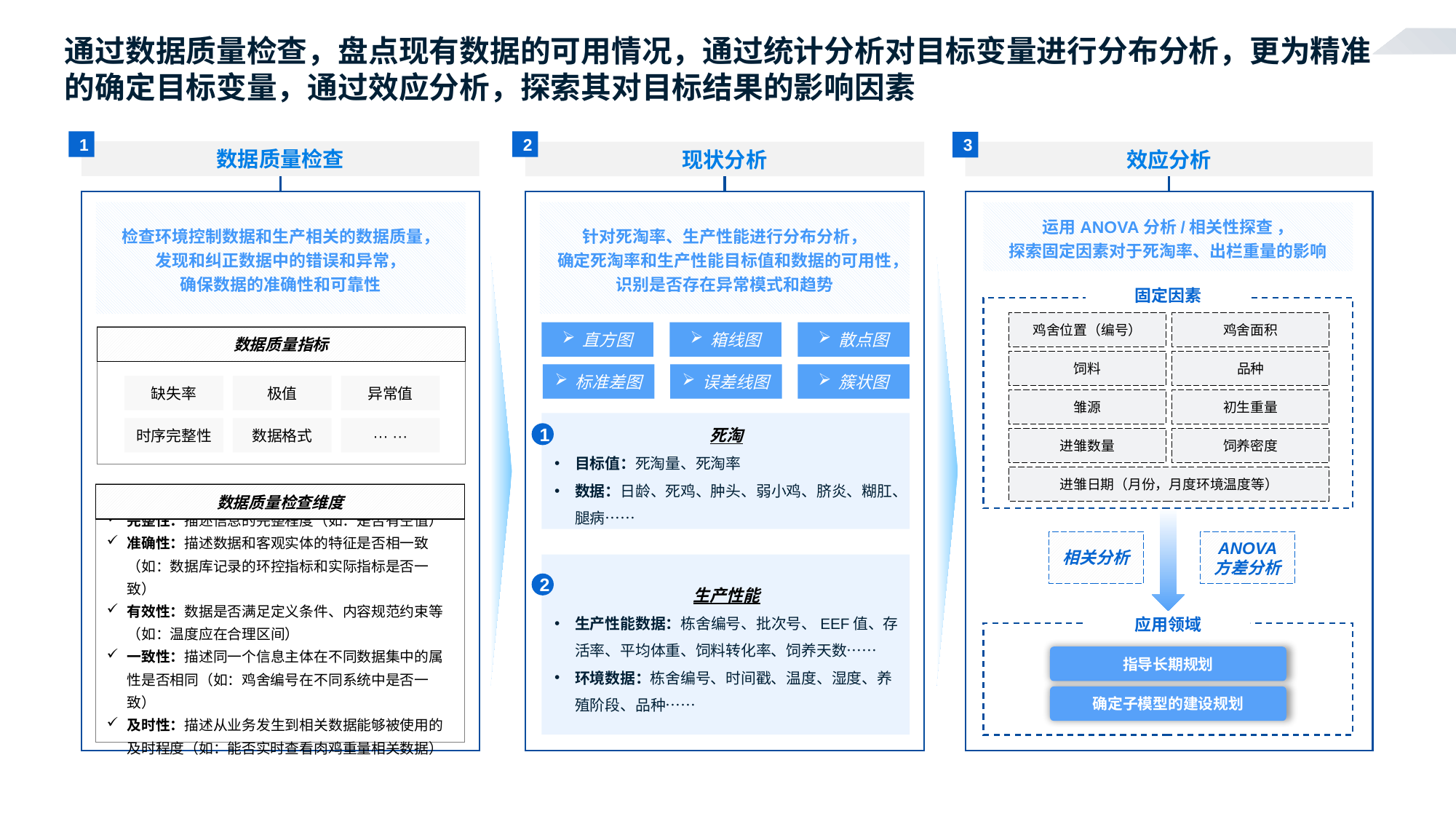

通过数据质量检查，盘点现有数据的可用情况，通过统计分析对目标变量进行分布分析，更为精准的确定目标变量，通过效应分析，探索其对目标结果的影响因素
2
1
3
数据质量检查
现状分析
效应分析

检查环境控制数据和生产相关的数据质量，
发现和纠正数据中的错误和异常，
确保数据的准确性和可靠性
针对死淘率、生产性能进行分布分析，
确定死淘率和生产性能目标值和数据的可用性，识别是否存在异常模式和趋势
运用ANOVA分析/相关性探查 ，
探索固定因素对于死淘率、出栏重量的影响
固定因素

鸡舍位置（编号）
鸡舍面积
饲料
品种
雏源
初生重量
进雏数量
饲养密度
进雏日期（月份，月度环境温度等）
直方图
箱线图
散点图

数据质量指标
标准差图
误差线图
簇状图
缺失率
极值
异常值
死淘
目标值：死淘量、死淘率
数据：日龄、死鸡、肿头、弱小鸡、脐炎、糊肛、腿病……
时序完整性
数据格式
··· ···
1

完整性：描述信息的完整程度（如：是否有空值）
准确性：描述数据和客观实体的特征是否相一致（如：数据库记录的环控指标和实际指标是否一致）
有效性：数据是否满足定义条件、内容规范约束等（如：温度应在合理区间）
一致性：描述同一个信息主体在不同数据集中的属性是否相同（如：鸡舍编号在不同系统中是否一致）
及时性：描述从业务发生到相关数据能够被使用的及时程度（如：能否实时查看肉鸡重量相关数据）
数据质量检查维度
相关分析
ANOVA
方差分析

生产性能
生产性能数据：栋舍编号、批次号、EEF值、存活率、平均体重、饲料转化率、饲养天数……
环境数据：栋舍编号、时间戳、温度、湿度、养殖阶段、品种……
2
应用领域

指导长期规划
确定子模型的建设规划